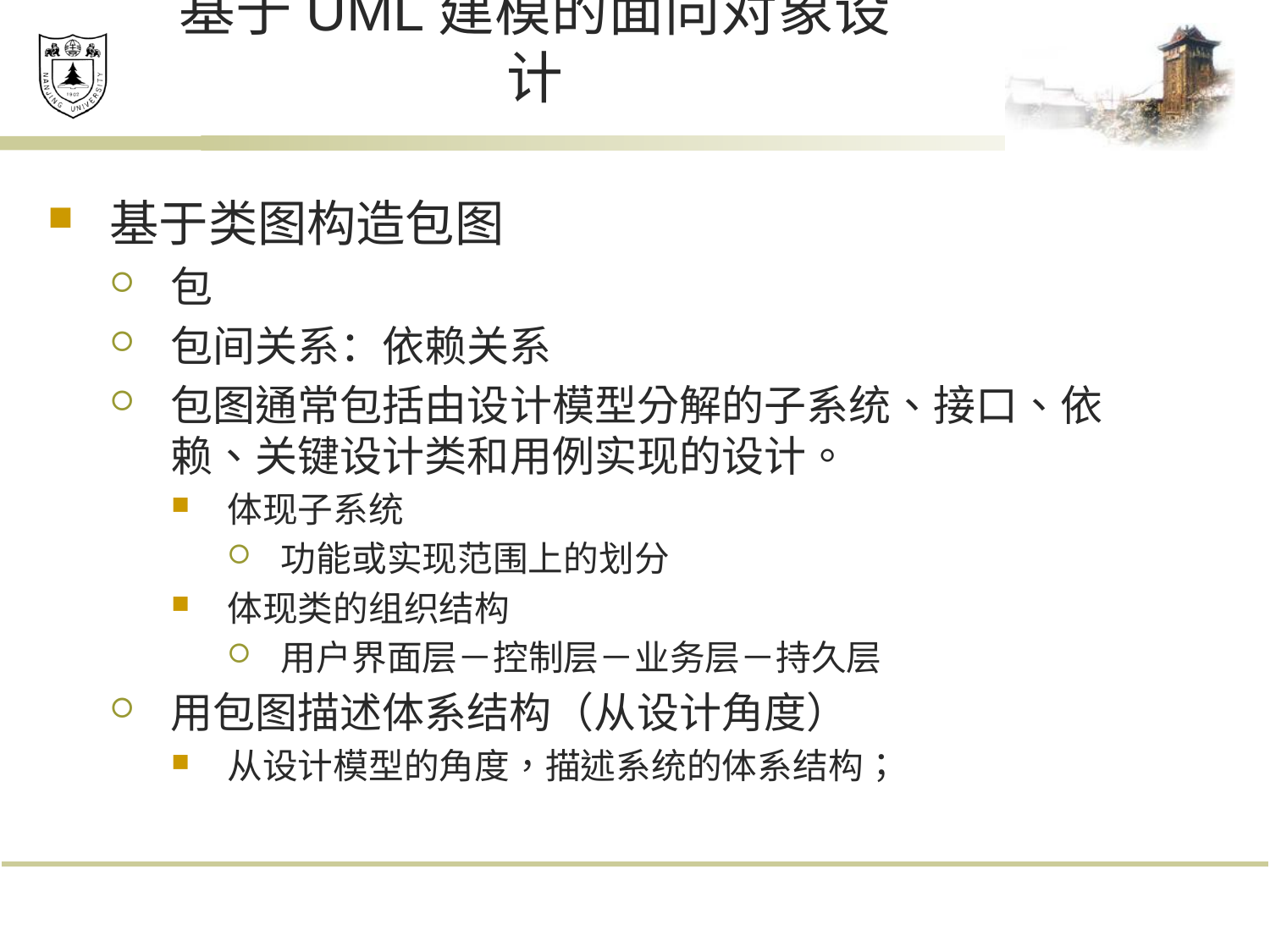

# 基于UML建模的面向对象设计
基于类图构造包图
包
包间关系：依赖关系
包图通常包括由设计模型分解的子系统、接口、依赖、关键设计类和用例实现的设计。
体现子系统
功能或实现范围上的划分
体现类的组织结构
用户界面层－控制层－业务层－持久层
用包图描述体系结构（从设计角度）
从设计模型的角度，描述系统的体系结构；